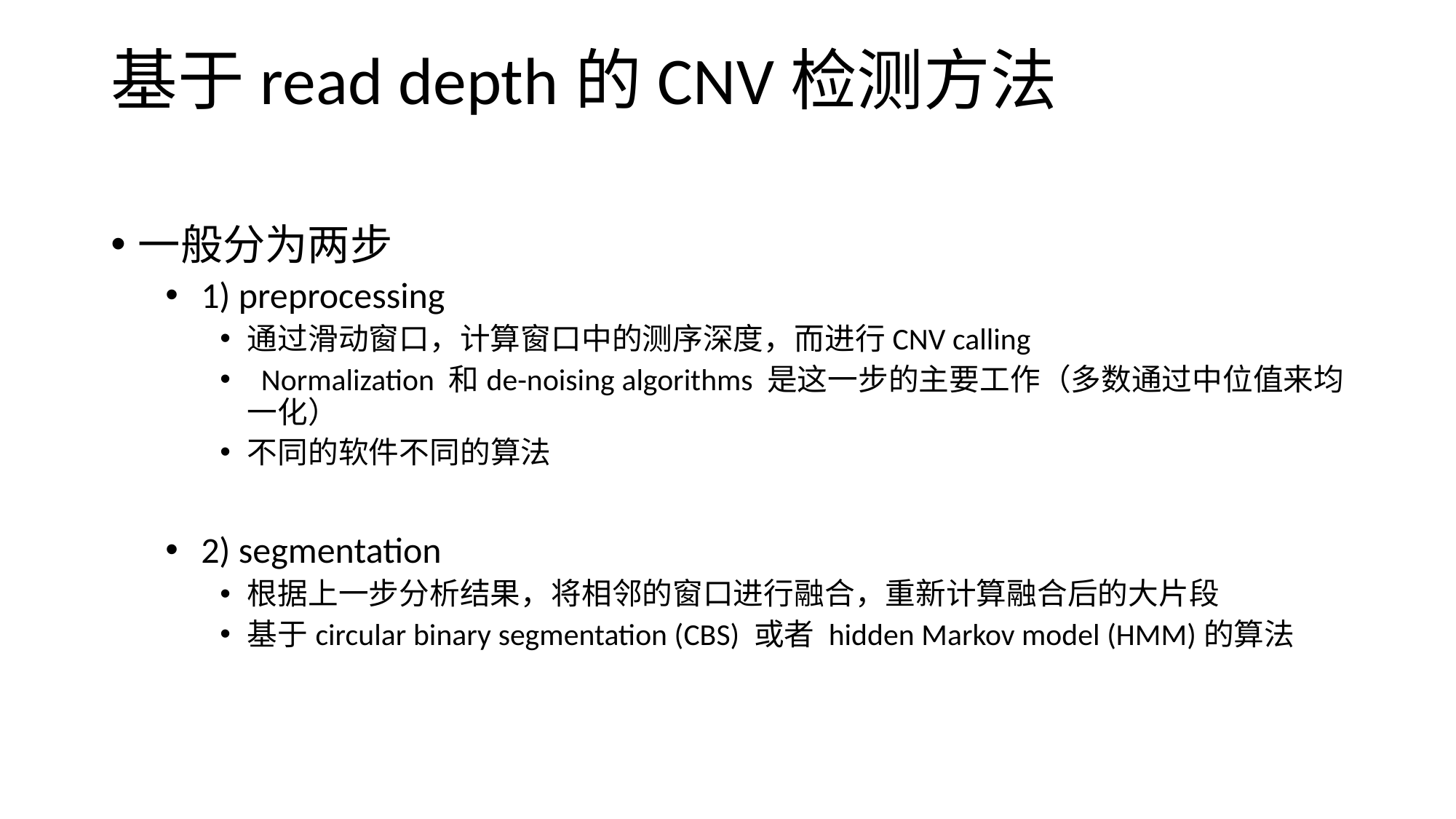

# 基于read depth的CNV检测方法
一般分为两步
 1) preprocessing
通过滑动窗口，计算窗口中的测序深度，而进行CNV calling
  Normalization 和de-noising algorithms 是这一步的主要工作（多数通过中位值来均一化）
不同的软件不同的算法

 2) segmentation
根据上一步分析结果，将相邻的窗口进行融合，重新计算融合后的大片段
基于circular binary segmentation (CBS) 或者 hidden Markov model (HMM)的算法